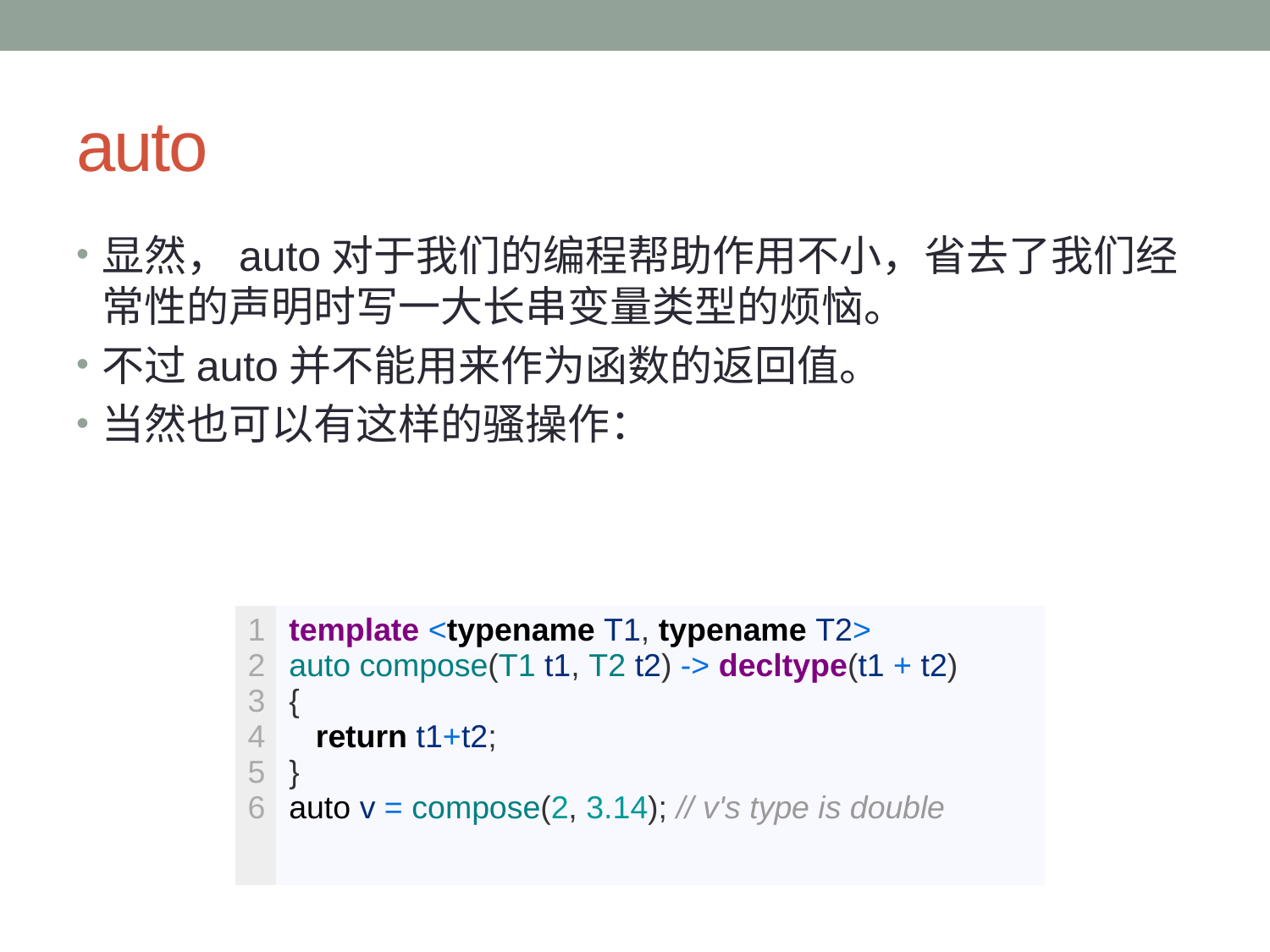

# auto
显然，auto对于我们的编程帮助作用不小，省去了我们经常性的声明时写一大长串变量类型的烦恼。
不过auto并不能用来作为函数的返回值。
当然也可以有这样的骚操作：

| 1 2 3 4 5 6 | template <typename T1, typename T2> auto compose(T1 t1, T2 t2) -> decltype(t1 + t2) {    return t1+t2; } auto v = compose(2, 3.14); // v's type is double |
| --- | --- |